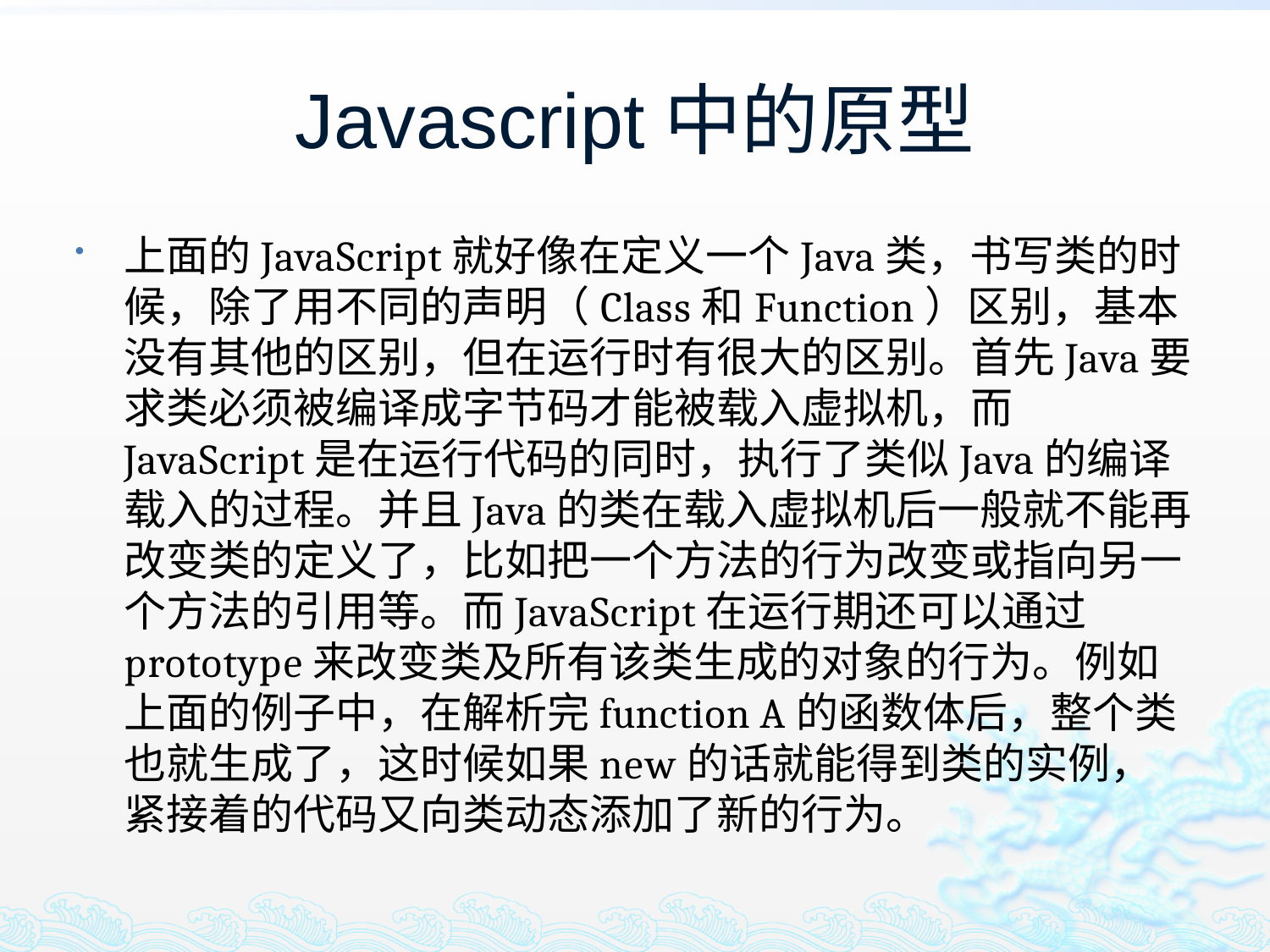

# Javascript中的原型
上面的JavaScript就好像在定义一个Java类，书写类的时候，除了用不同的声明（Class和Function）区别，基本没有其他的区别，但在运行时有很大的区别。首先Java要求类必须被编译成字节码才能被载入虚拟机，而JavaScript是在运行代码的同时，执行了类似Java的编译载入的过程。并且Java的类在载入虚拟机后一般就不能再改变类的定义了，比如把一个方法的行为改变或指向另一个方法的引用等。而JavaScript在运行期还可以通过prototype来改变类及所有该类生成的对象的行为。例如上面的例子中，在解析完function A的函数体后，整个类也就生成了，这时候如果new的话就能得到类的实例，紧接着的代码又向类动态添加了新的行为。